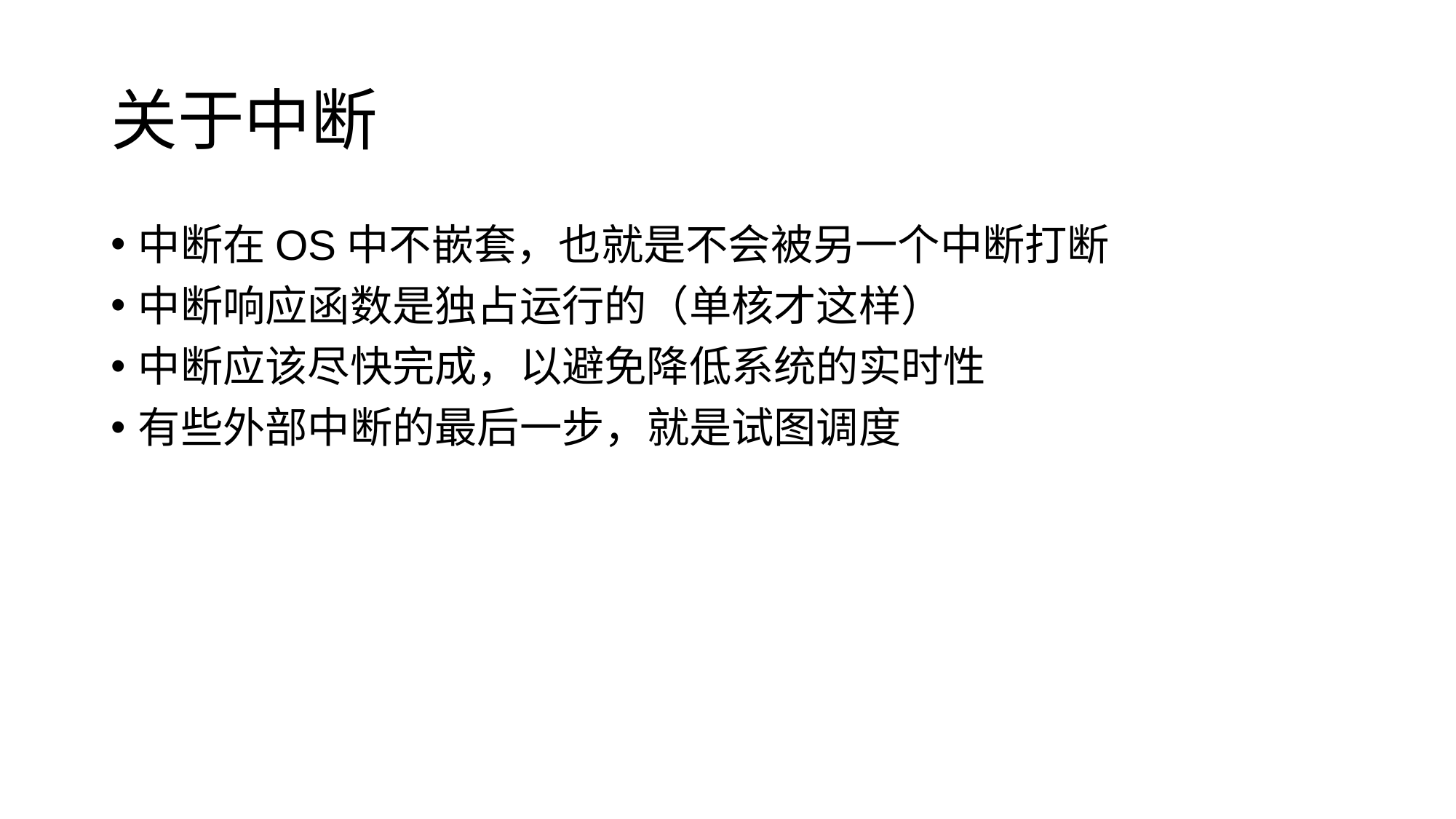

# 关于中断
中断在OS中不嵌套，也就是不会被另一个中断打断
中断响应函数是独占运行的（单核才这样）
中断应该尽快完成，以避免降低系统的实时性
有些外部中断的最后一步，就是试图调度